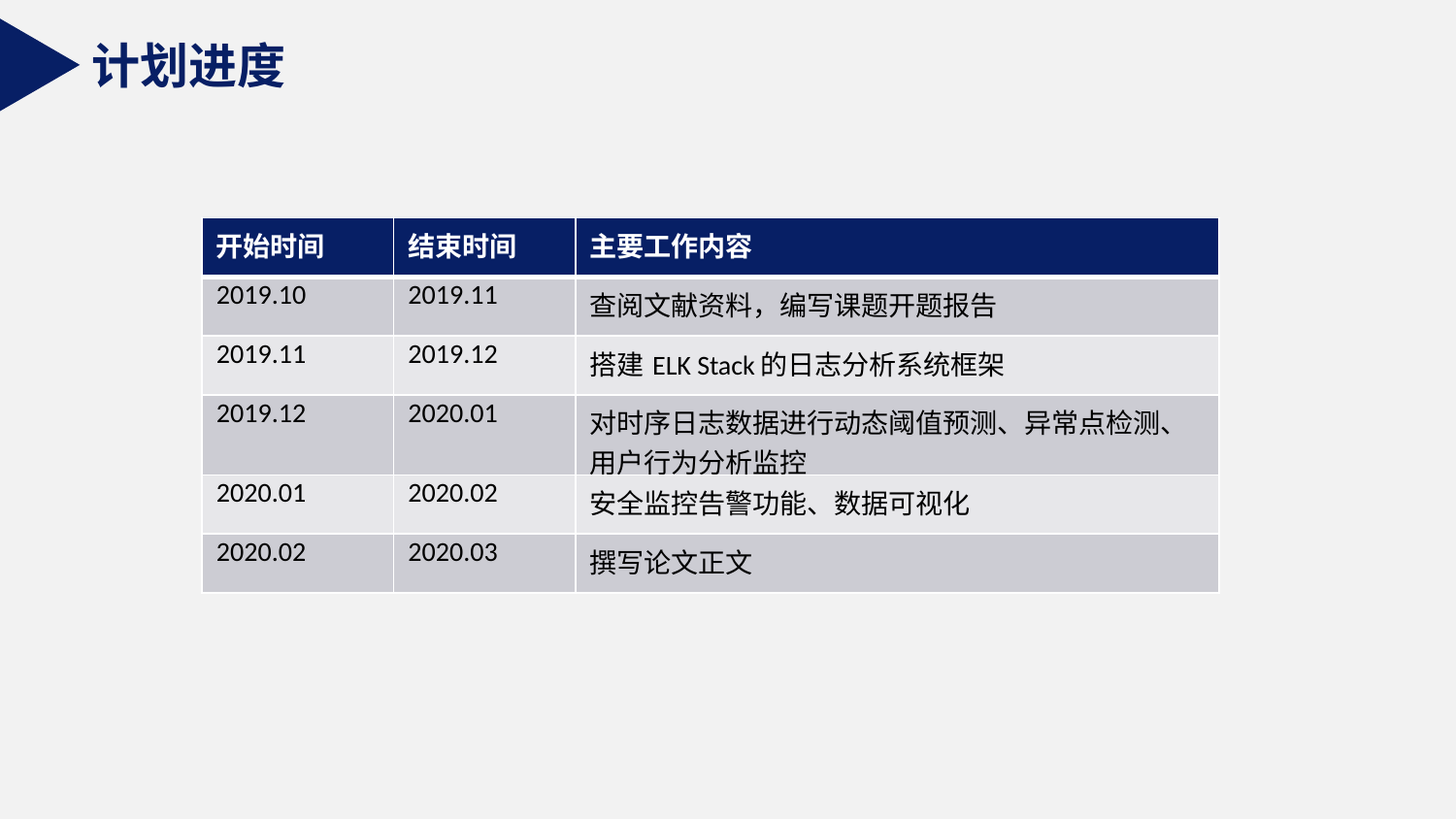

计划进度
| 开始时间 | 结束时间 | 主要工作内容 |
| --- | --- | --- |
| 2019.10 | 2019.11 | 查阅文献资料，编写课题开题报告 |
| 2019.11 | 2019.12 | 搭建ELK Stack的日志分析系统框架 |
| 2019.12 | 2020.01 | 对时序日志数据进行动态阈值预测、异常点检测、用户行为分析监控 |
| 2020.01 | 2020.02 | 安全监控告警功能、数据可视化 |
| 2020.02 | 2020.03 | 撰写论文正文 |